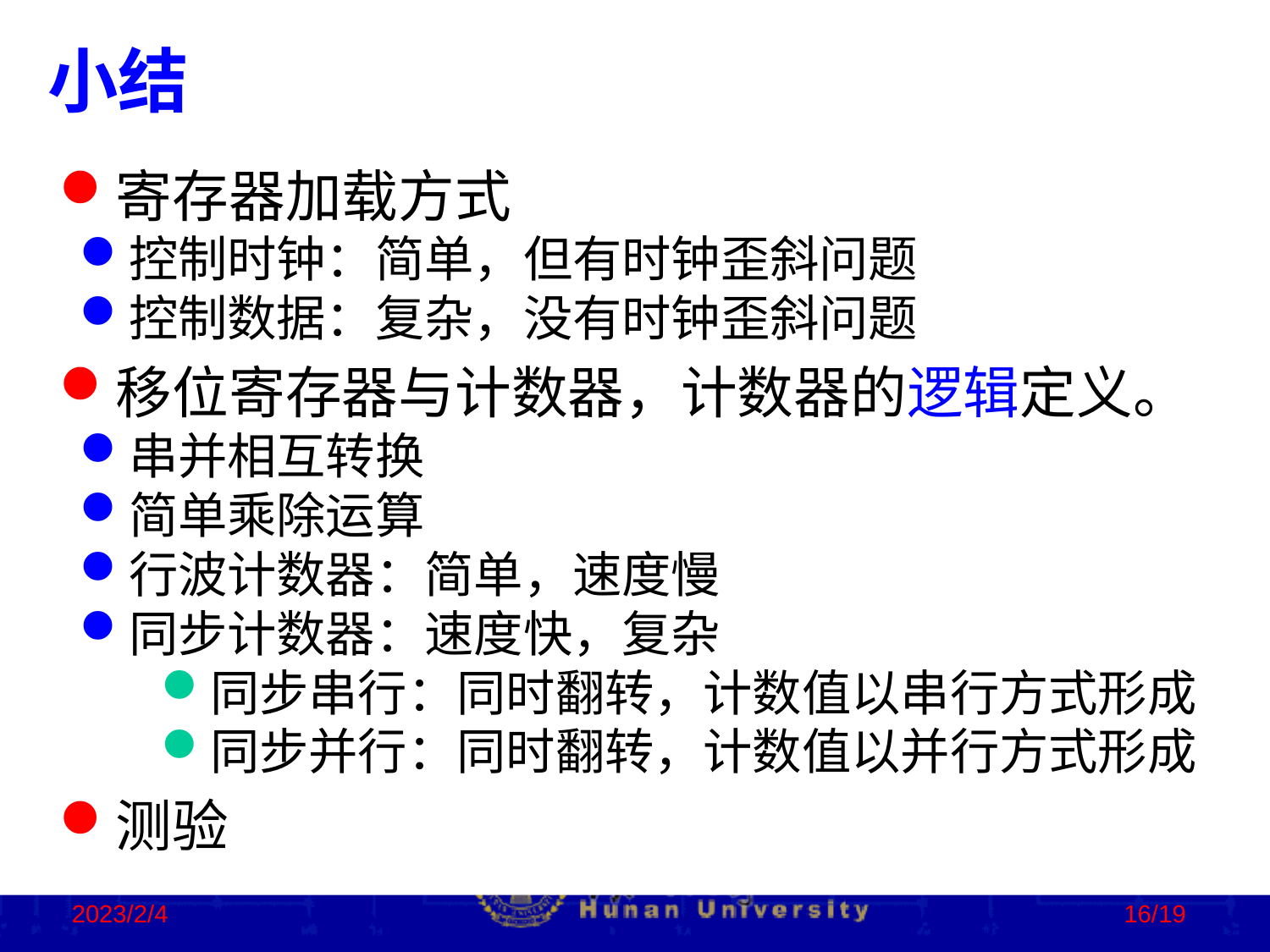

小结
寄存器加载方式
控制时钟：简单，但有时钟歪斜问题
控制数据：复杂，没有时钟歪斜问题
移位寄存器与计数器，计数器的逻辑定义。
串并相互转换
简单乘除运算
行波计数器：简单，速度慢
同步计数器：速度快，复杂
同步串行：同时翻转，计数值以串行方式形成
同步并行：同时翻转，计数值以并行方式形成
测验
2023/2/4
16/19